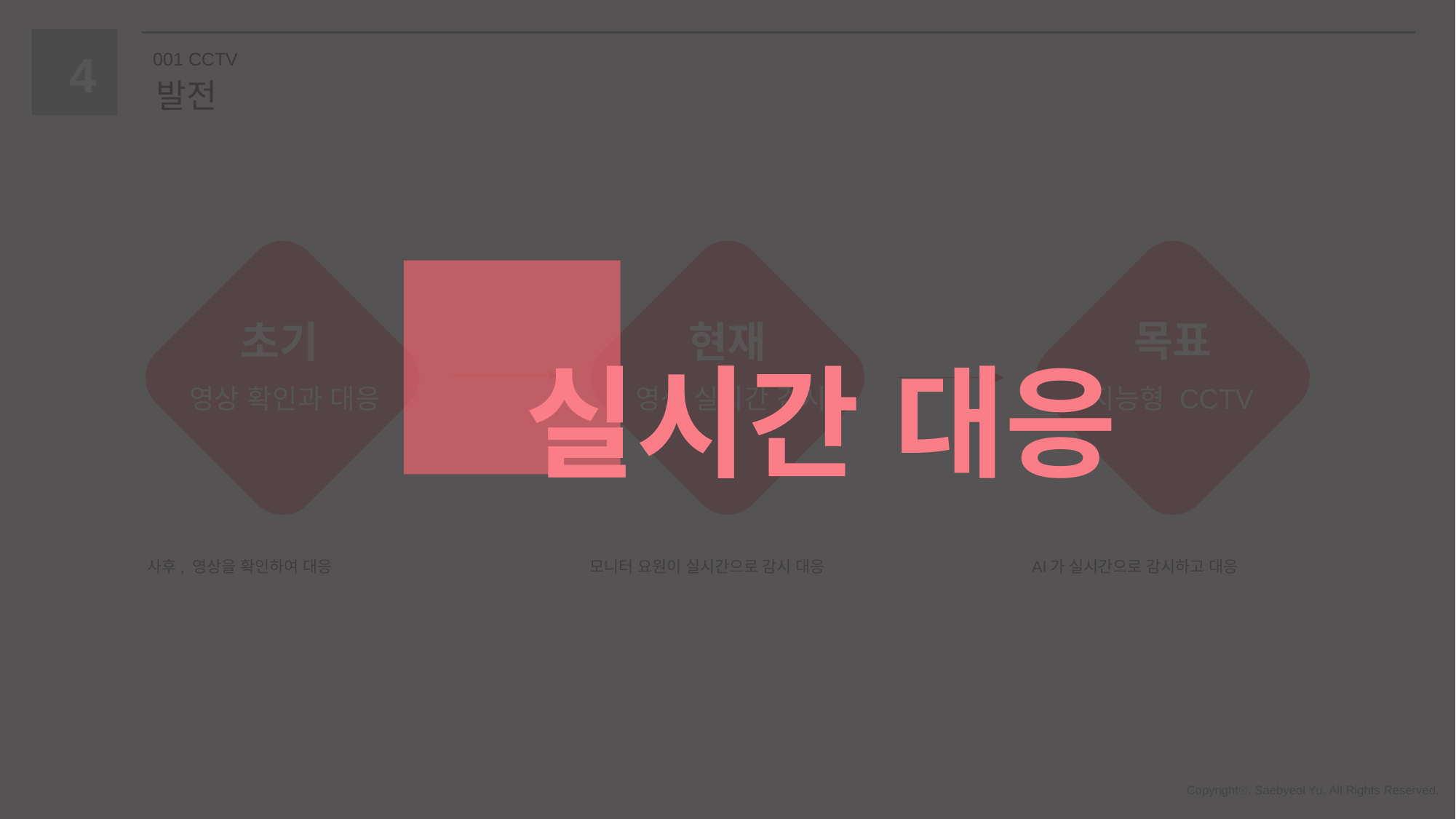

4
001 CCTV
발전

실시간 대응

목표
초기
현재
영상 확인과 대응
영상 실시간 감시
지능형 CCTV
사후, 영상을 확인하여 대응
모니터 요원이 실시간으로 감시 대응
AI가 실시간으로 감시하고 대응